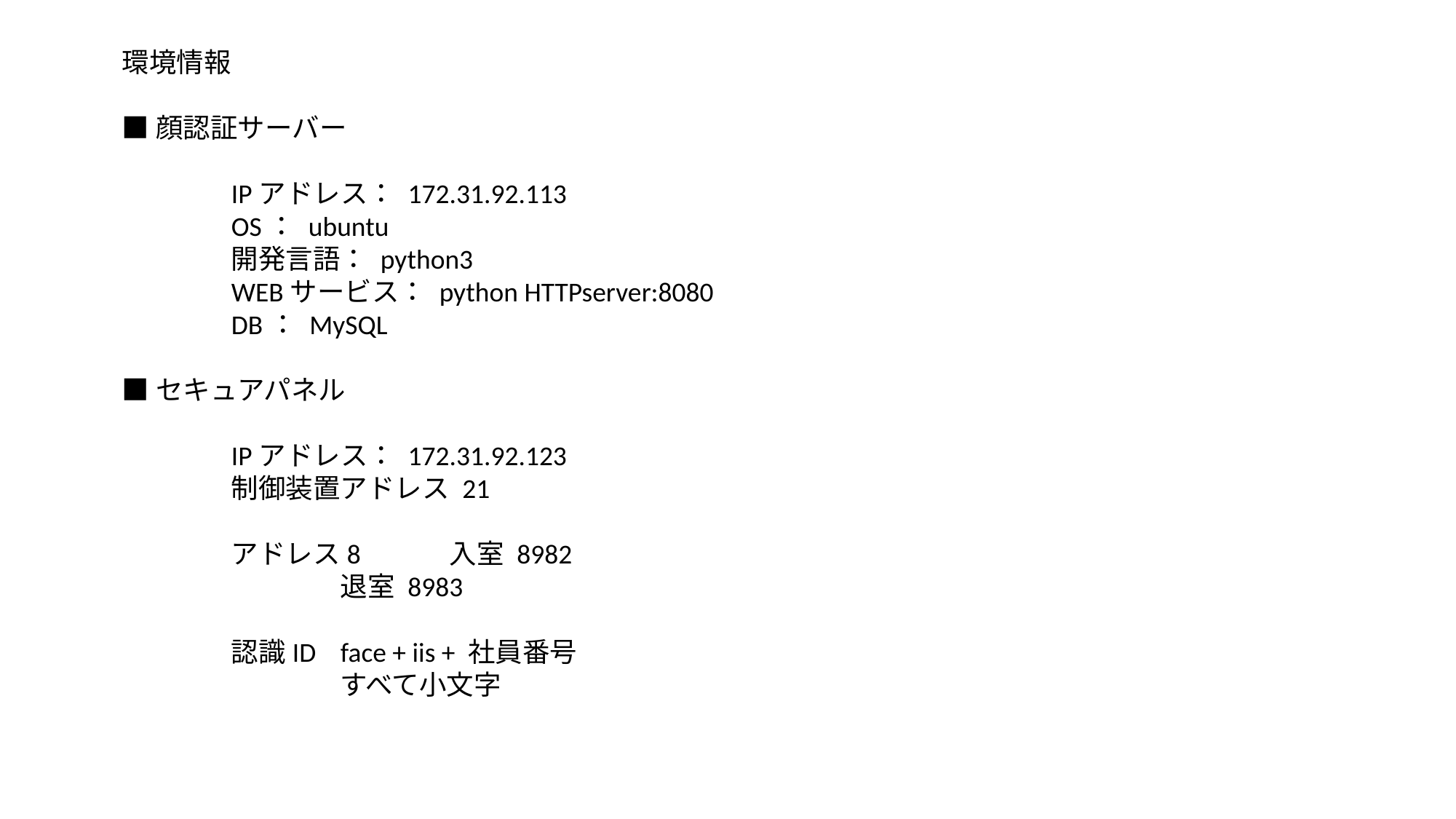

環境情報

■顔認証サーバー

	IPアドレス： 172.31.92.113
	OS： ubuntu
	開発言語： python3
	WEBサービス： python HTTPserver:8080
	DB： MySQL

■セキュアパネル

	IPアドレス： 172.31.92.123
	制御装置アドレス 21

	アドレス8	入室 8982
		退室 8983

	認識ID	face + iis + 社員番号
		すべて小文字